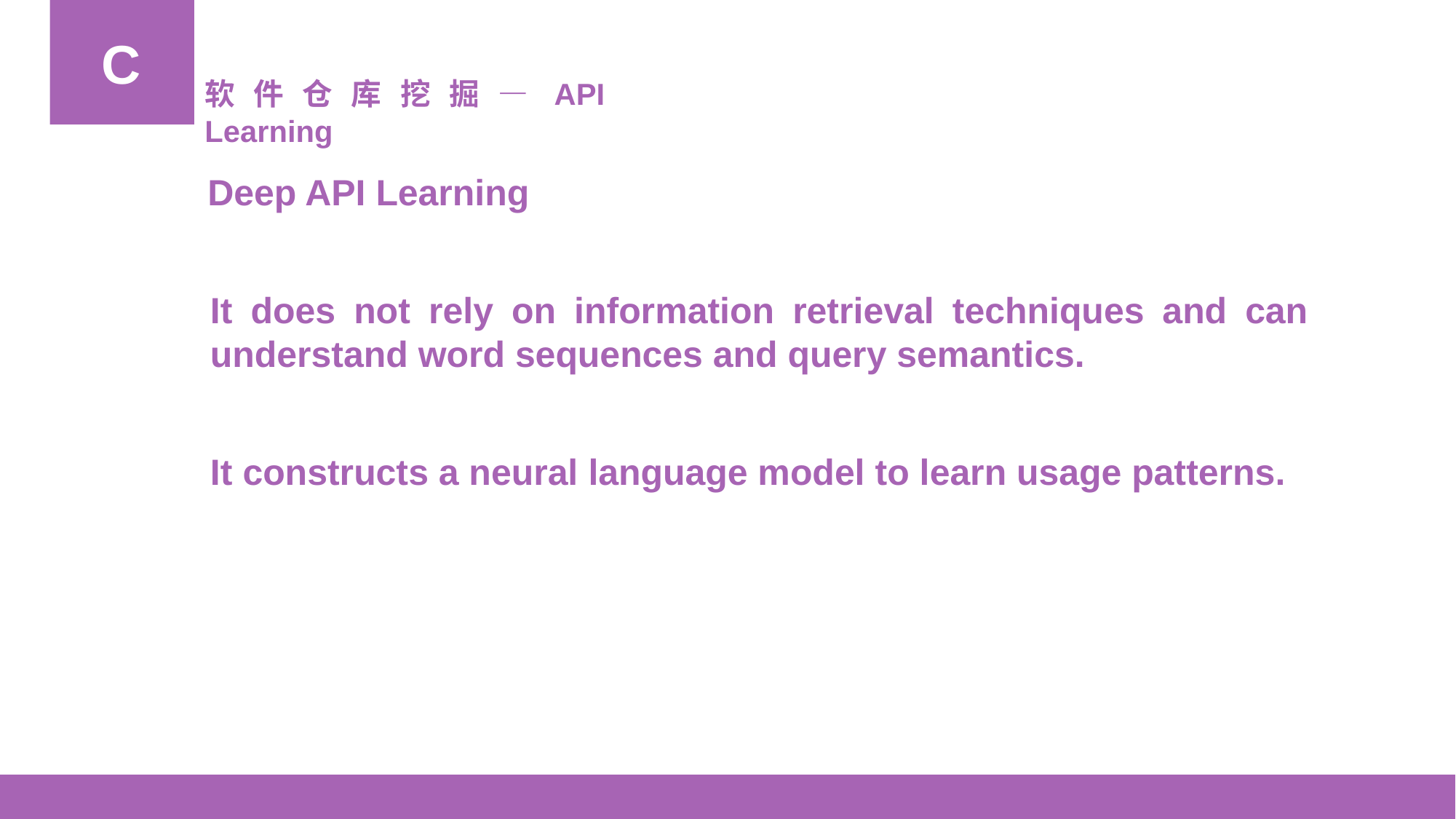

C
软件仓库挖掘—API Learning
Deep API Learning
It does not rely on information retrieval techniques and can understand word sequences and query semantics.
It constructs a neural language model to learn usage patterns.